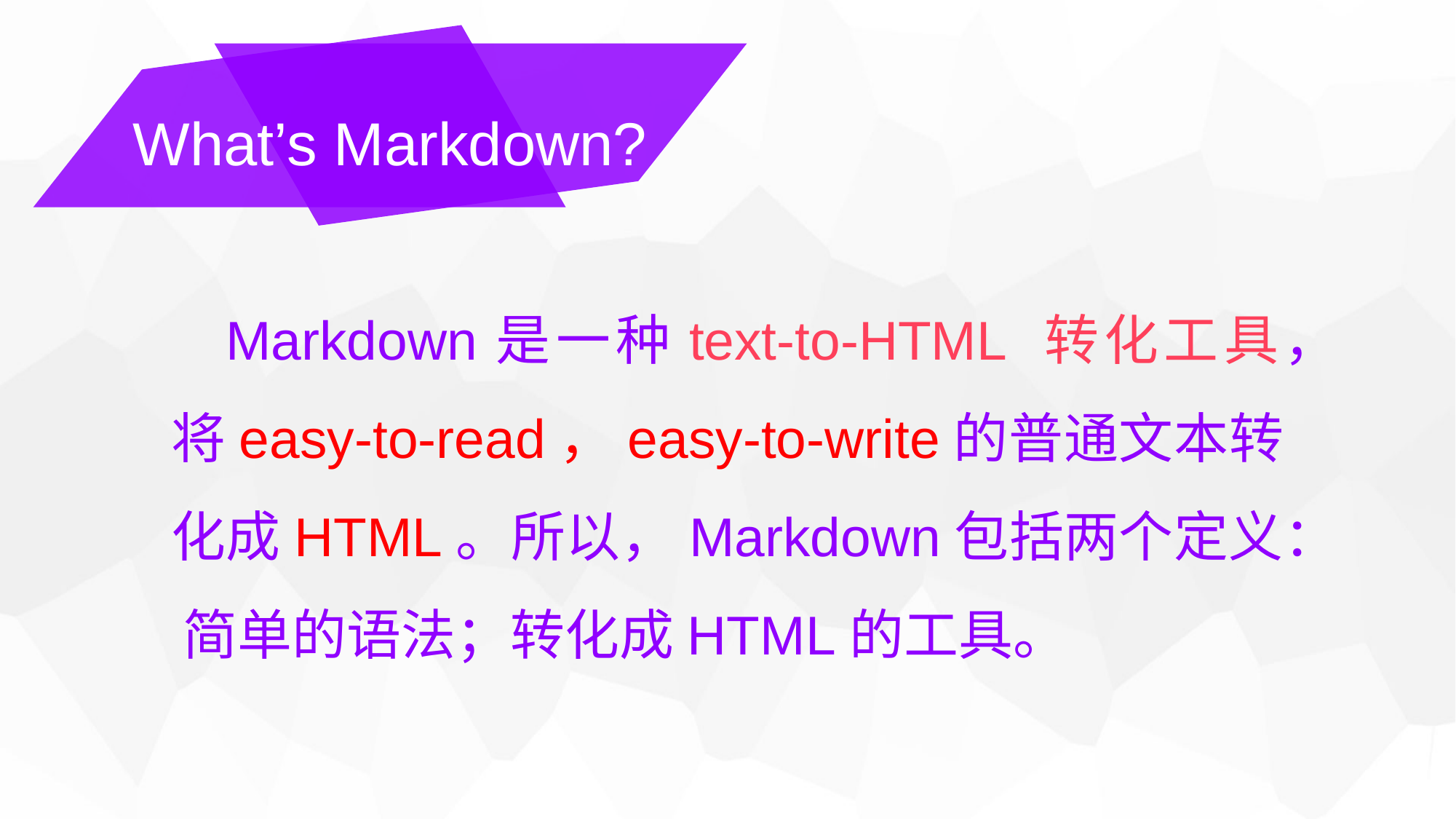

What’s Markdown?
Markdown是一种text-to-HTML 转化工具，将easy-to-read，easy-to-write的普通文本转化成HTML。所以，Markdown包括两个定义： 简单的语法；转化成HTML的工具。